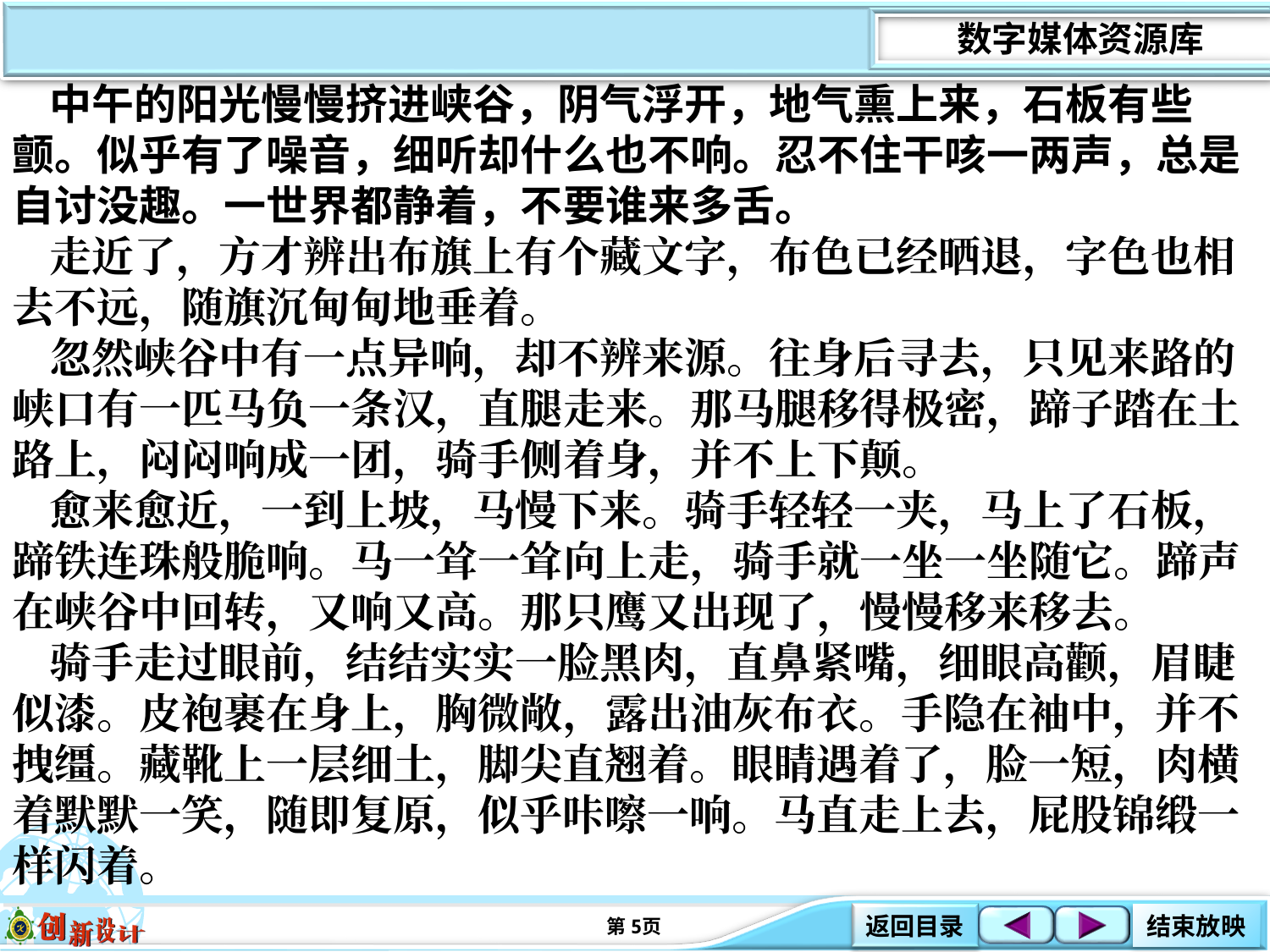

中午的阳光慢慢挤进峡谷，阴气浮开，地气熏上来，石板有些颤。似乎有了噪音，细听却什么也不响。忍不住干咳一两声，总是自讨没趣。一世界都静着，不要谁来多舌。
走近了，方才辨出布旗上有个藏文字，布色已经晒退，字色也相去不远，随旗沉甸甸地垂着。
忽然峡谷中有一点异响，却不辨来源。往身后寻去，只见来路的峡口有一匹马负一条汉，直腿走来。那马腿移得极密，蹄子踏在土路上，闷闷响成一团，骑手侧着身，并不上下颠。
愈来愈近，一到上坡，马慢下来。骑手轻轻一夹，马上了石板，蹄铁连珠般脆响。马一耸一耸向上走，骑手就一坐一坐随它。蹄声在峡谷中回转，又响又高。那只鹰又出现了，慢慢移来移去。
骑手走过眼前，结结实实一脸黑肉，直鼻紧嘴，细眼高颧，眉睫似漆。皮袍裹在身上，胸微敞，露出油灰布衣。手隐在袖中，并不拽缰。藏靴上一层细土，脚尖直翘着。眼睛遇着了，脸一短，肉横着默默一笑，随即复原，似乎咔嚓一响。马直走上去，屁股锦缎一样闪着。